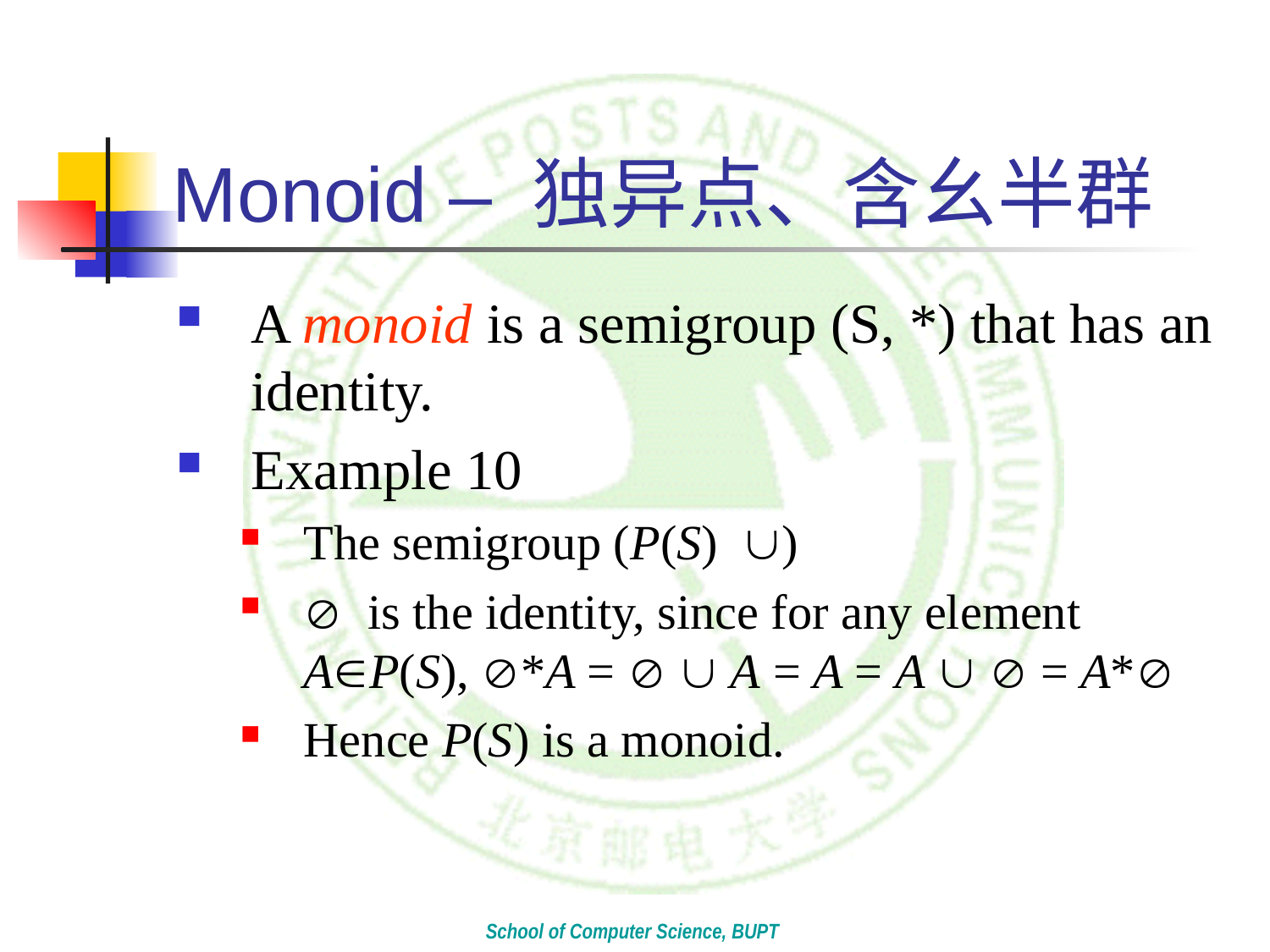

# Monoid – 独异点、含幺半群
A monoid is a semigroup (S, *) that has an identity.
Example 10
The semigroup (P(S)  ∪)
∅  is the identity, since for any element A∈P(S), ∅*A = ∅ ∪ A = A = A ∪ ∅ = A*∅
Hence P(S) is a monoid.

School of Computer Science, BUPT

15